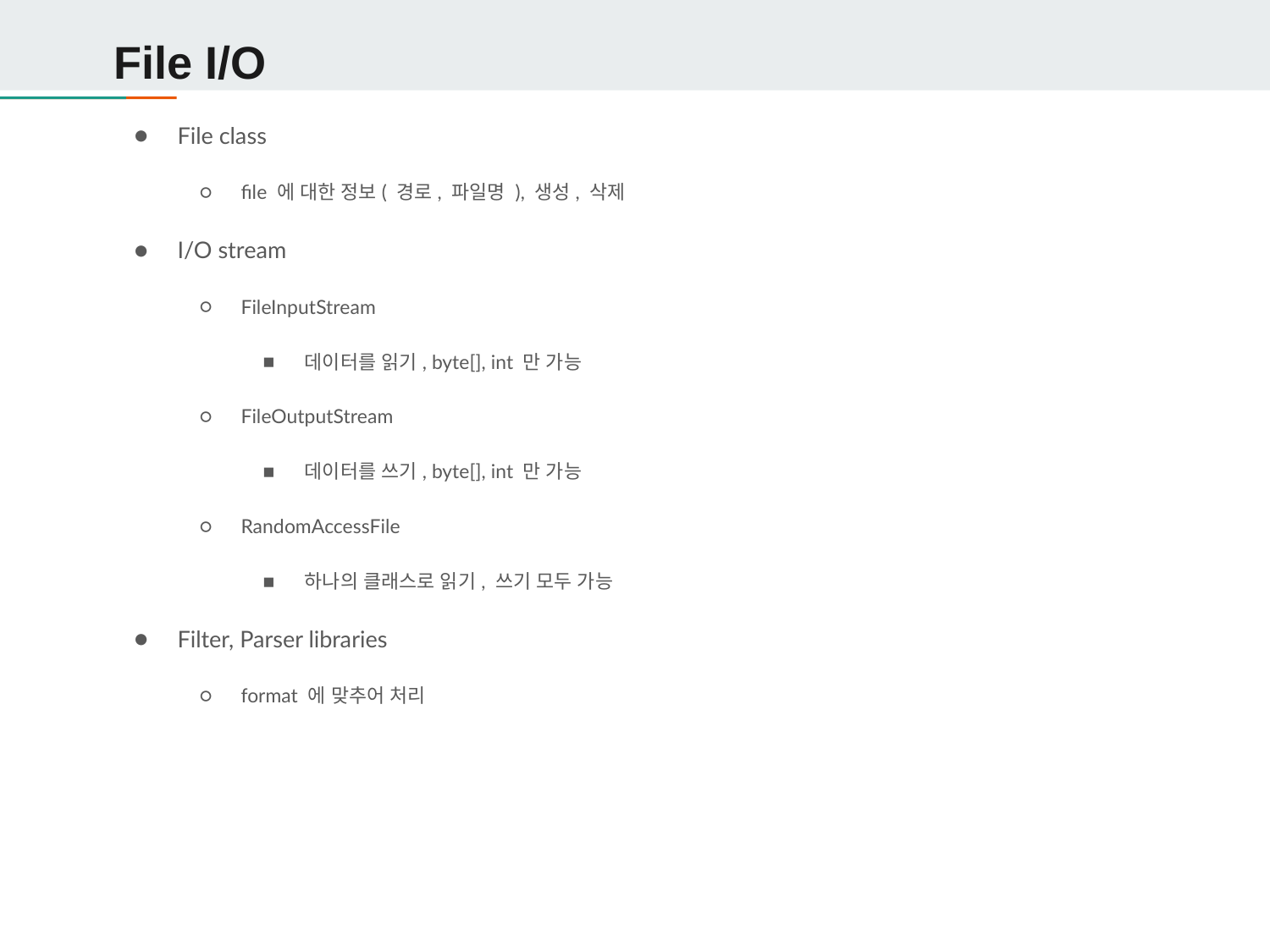

# File I/O
File class
file 에 대한 정보( 경로, 파일명 ), 생성, 삭제
I/O stream
FileInputStream
데이터를 읽기, byte[], int 만 가능
FileOutputStream
데이터를 쓰기, byte[], int 만 가능
RandomAccessFile
하나의 클래스로 읽기, 쓰기 모두 가능
Filter, Parser libraries
format 에 맞추어 처리